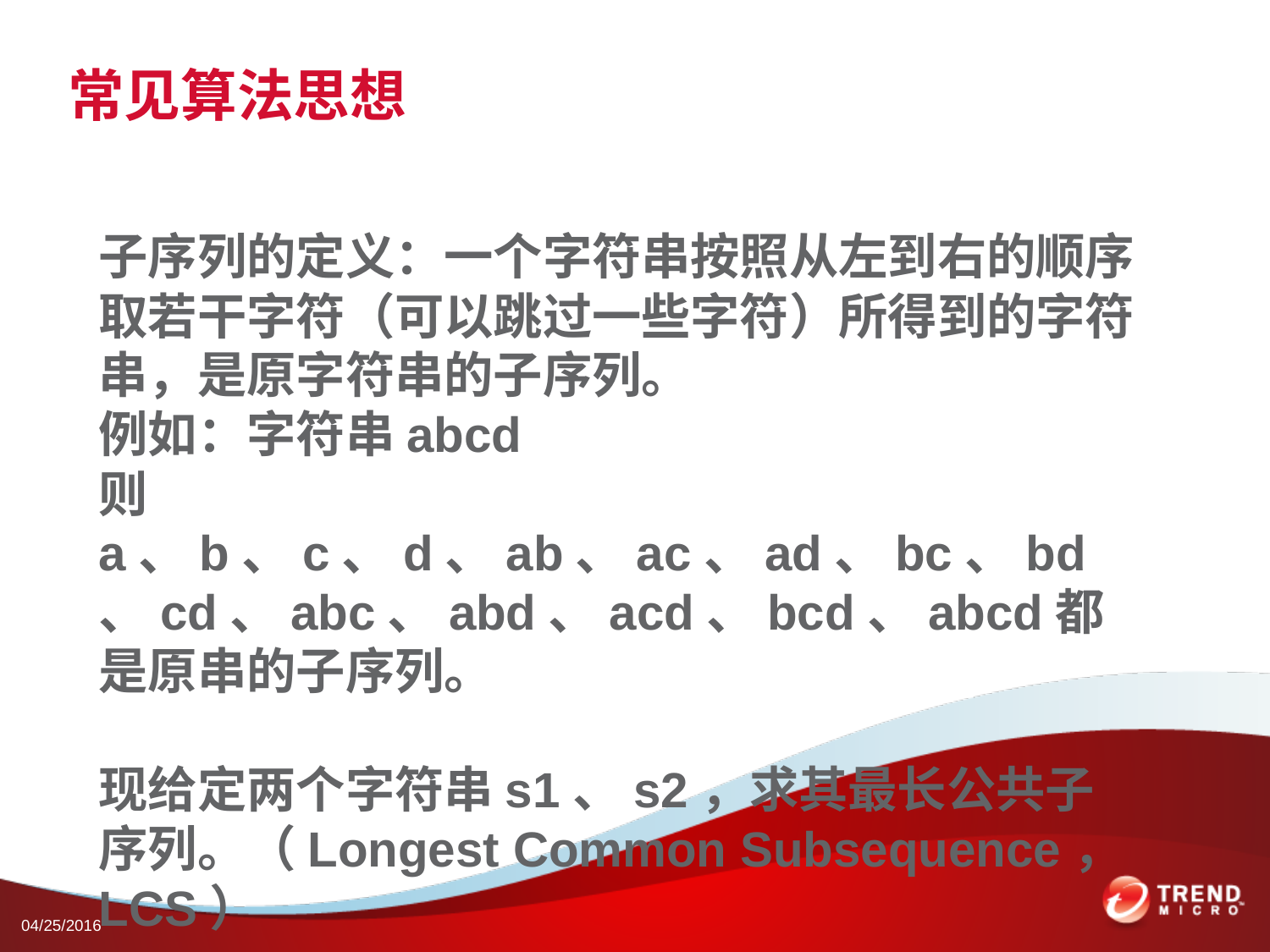

# 常见算法思想
子序列的定义：一个字符串按照从左到右的顺序取若干字符（可以跳过一些字符）所得到的字符串，是原字符串的子序列。
例如：字符串abcd
则a、b、c、d、ab、ac、ad、bc、bd、cd、abc、abd、acd、bcd、abcd都是原串的子序列。

现给定两个字符串s1、s2，求其最长公共子序列。（Longest Common Subsequence，LCS）
04/25/2016